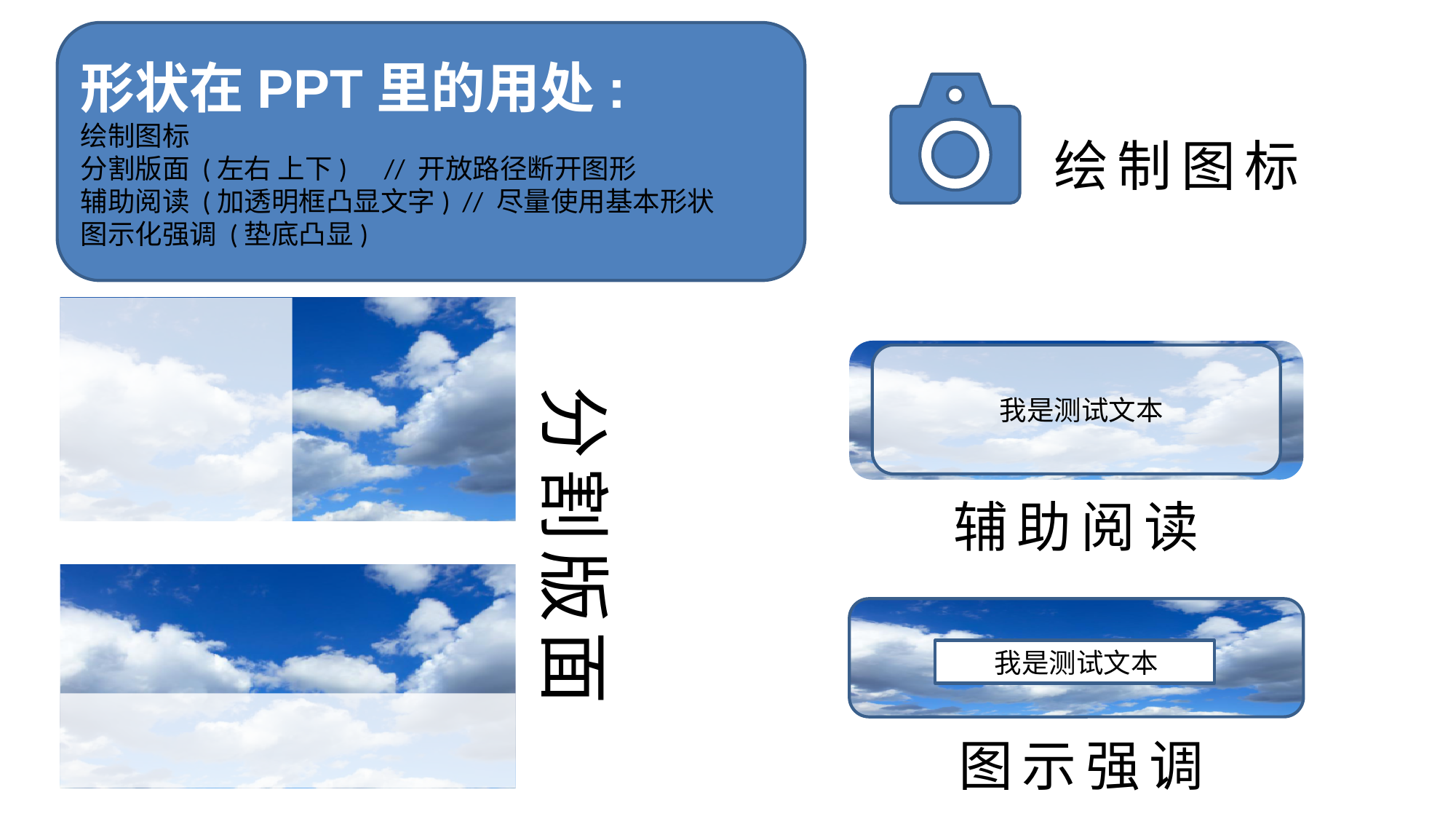

形状在PPT里的用处:
绘制图标
分割版面 (左右 上下)      // 开放路径断开图形
辅助阅读 (加透明框凸显文字)  // 尽量使用基本形状
图示化强调 (垫底凸显)

绘制图标

分割版面
我是测试文本
辅助阅读

我是测试文本

图示强调